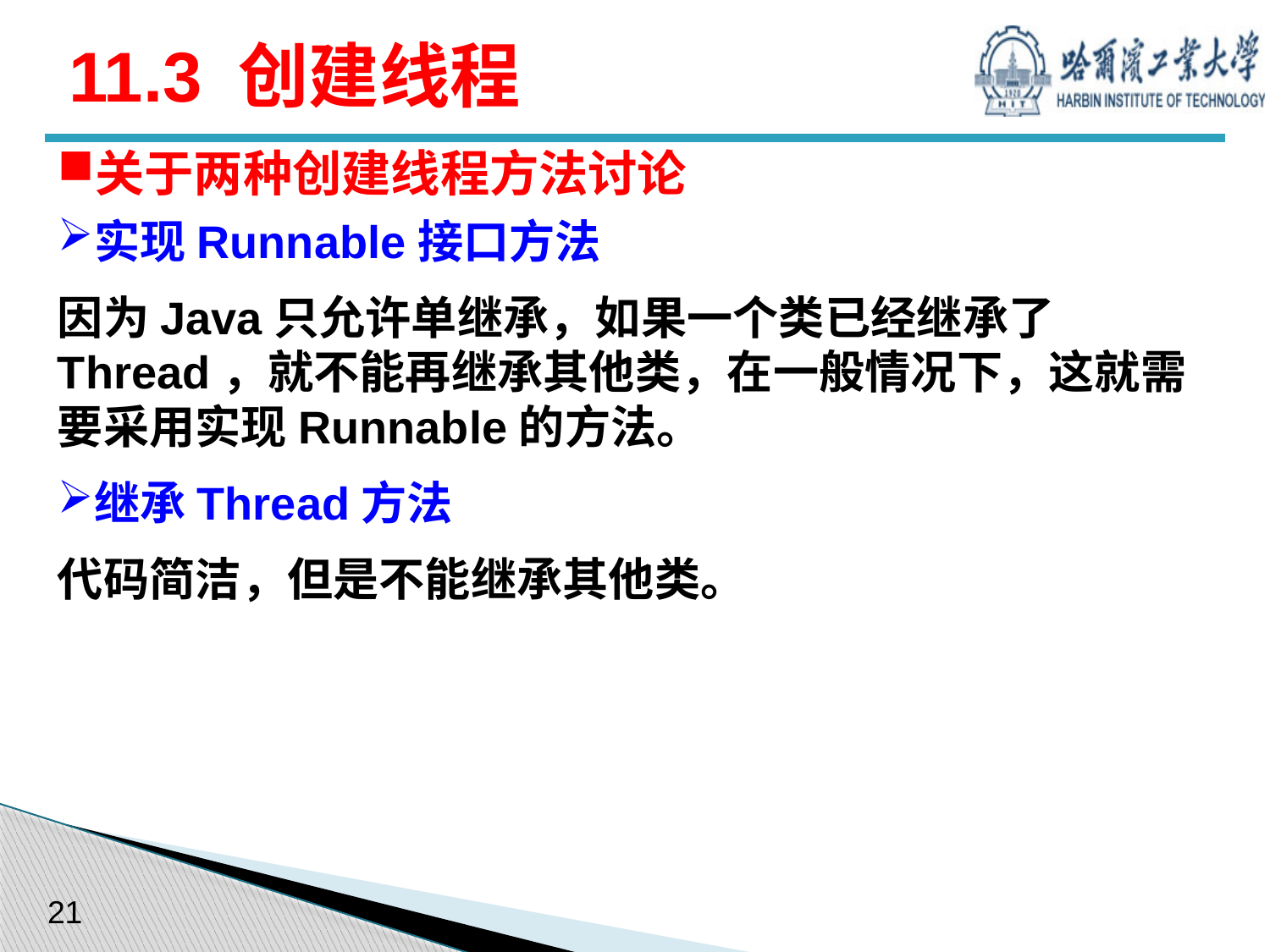

# 11.3 创建线程
关于两种创建线程方法讨论
实现Runnable接口方法
因为Java只允许单继承，如果一个类已经继承了Thread，就不能再继承其他类，在一般情况下，这就需要采用实现Runnable的方法。
继承Thread方法
代码简洁，但是不能继承其他类。